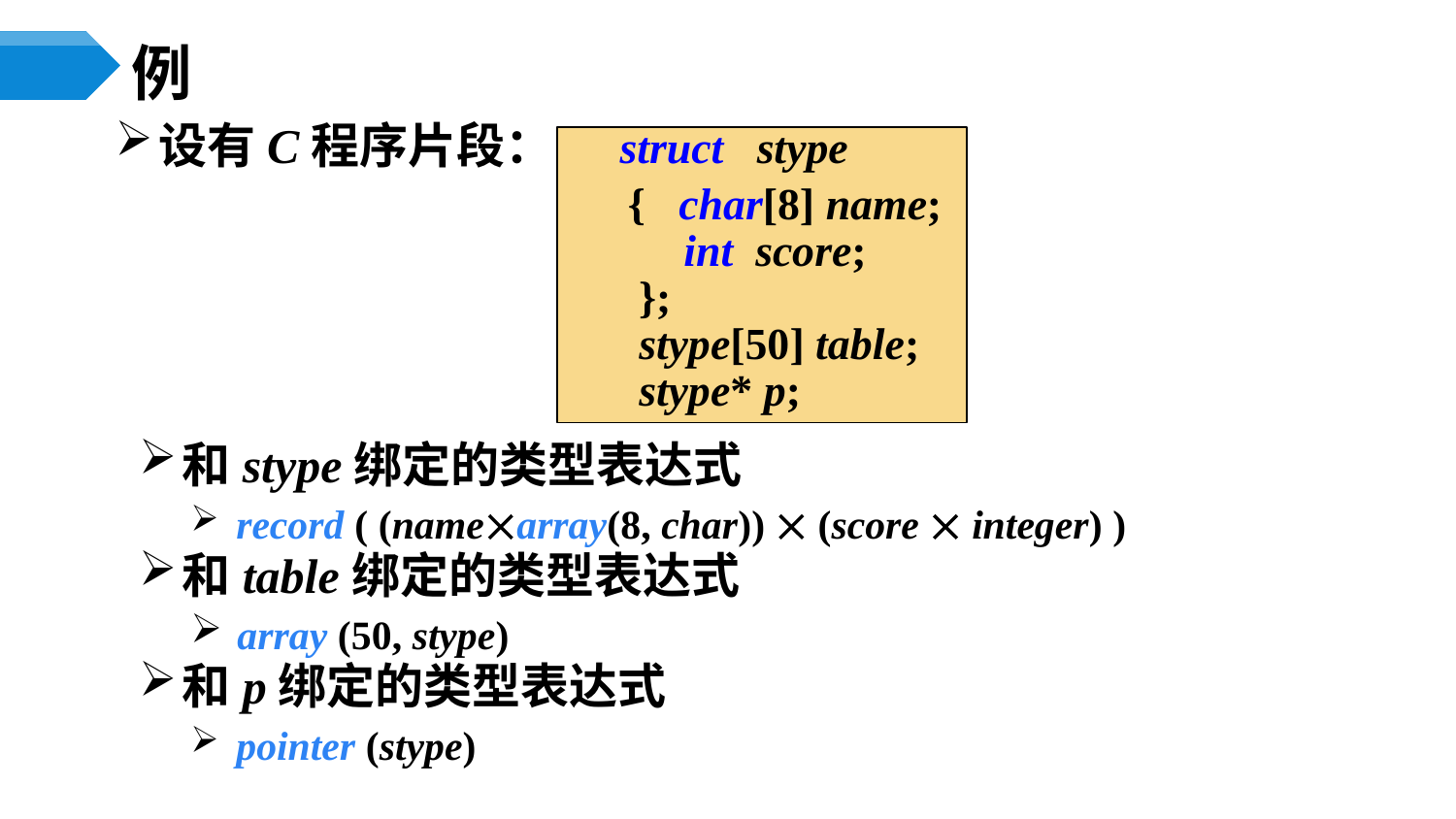

# 例
设有C程序片段：     struct   stype
		                             {   char[8] name;
	                                  int  score;
	                              };
	                              stype[50] table;
	                              stype* p;

和stype绑定的类型表达式
 record ( (name×array(8, char)) × (score × integer) )
和table绑定的类型表达式
 array (50, stype)
和p绑定的类型表达式
 pointer (stype)